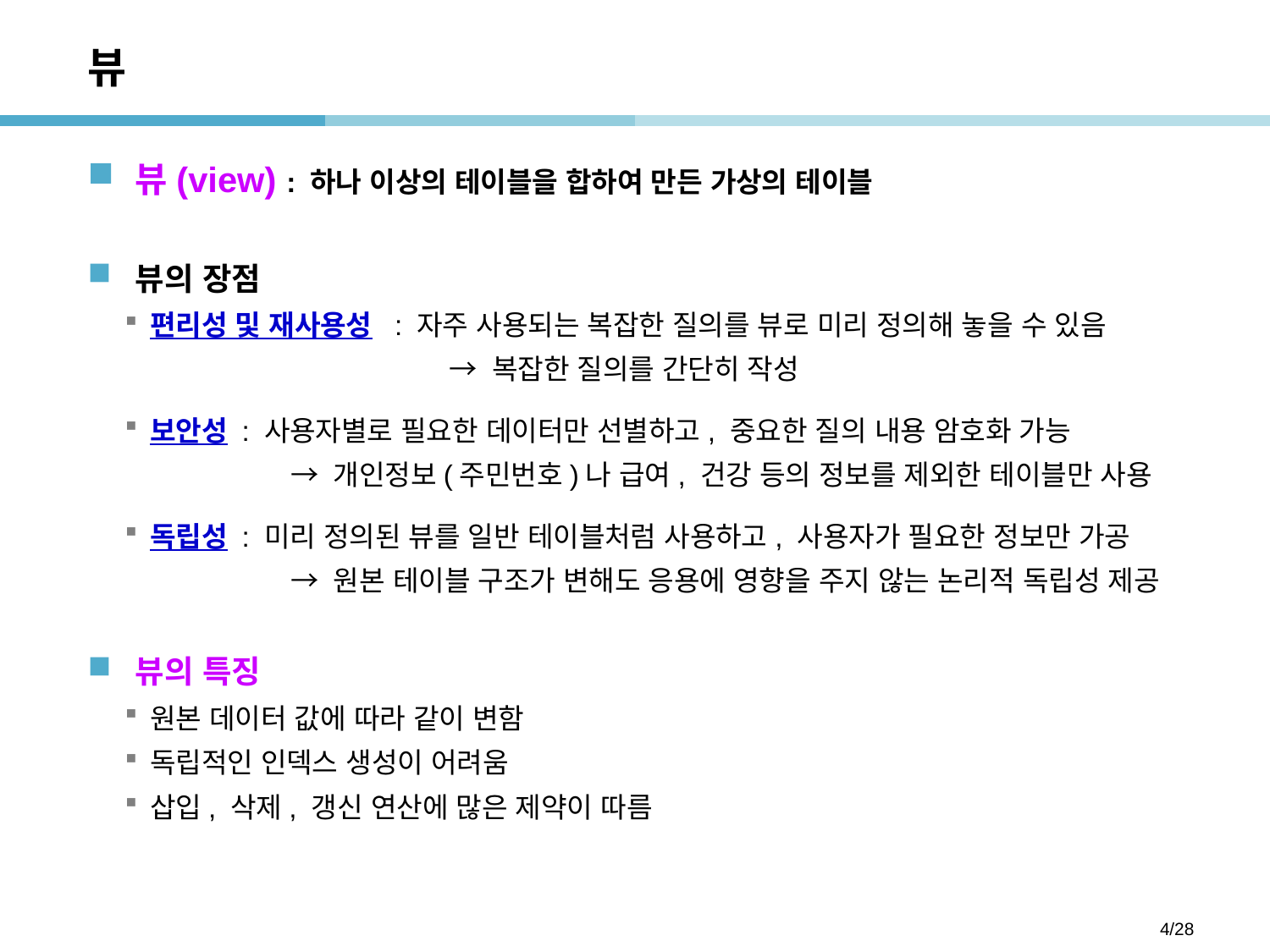

# 뷰
뷰(view) : 하나 이상의 테이블을 합하여 만든 가상의 테이블

뷰의 장점
편리성 및 재사용성  : 자주 사용되는 복잡한 질의를 뷰로 미리 정의해 놓을 수 있음
   		         → 복잡한 질의를 간단히 작성

보안성 : 사용자별로 필요한 데이터만 선별하고, 중요한 질의 내용 암호화 가능
   	     → 개인정보(주민번호)나 급여, 건강 등의 정보를 제외한 테이블만 사용

독립성 : 미리 정의된 뷰를 일반 테이블처럼 사용하고, 사용자가 필요한 정보만 가공
	     → 원본 테이블 구조가 변해도 응용에 영향을 주지 않는 논리적 독립성 제공

뷰의 특징
원본 데이터 값에 따라 같이 변함
독립적인 인덱스 생성이 어려움
삽입, 삭제, 갱신 연산에 많은 제약이 따름
4/28